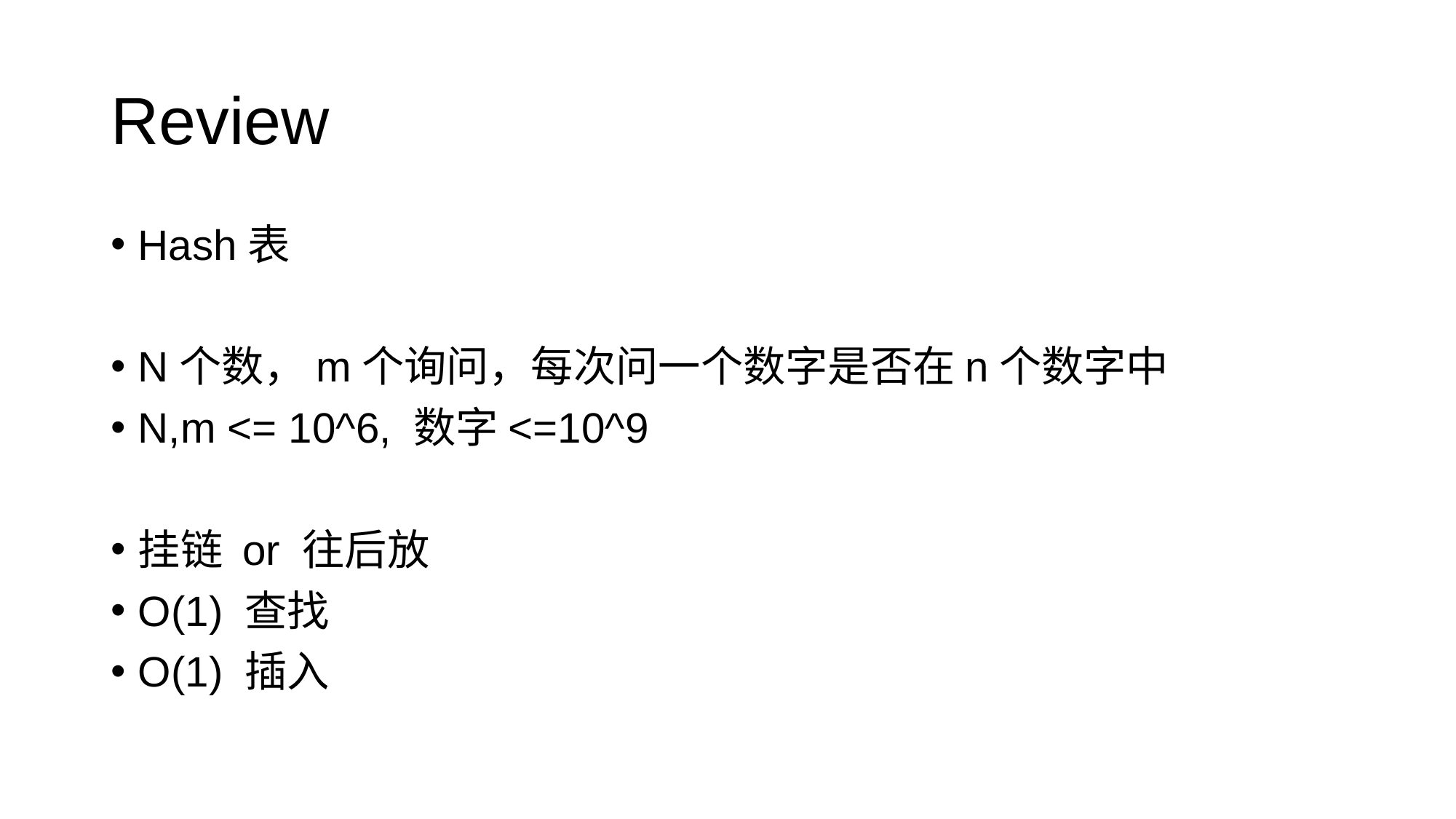

# Review
Hash表

N个数，m个询问，每次问一个数字是否在n个数字中
N,m <= 10^6, 数字<=10^9

挂链 or 往后放
O(1) 查找
O(1) 插入